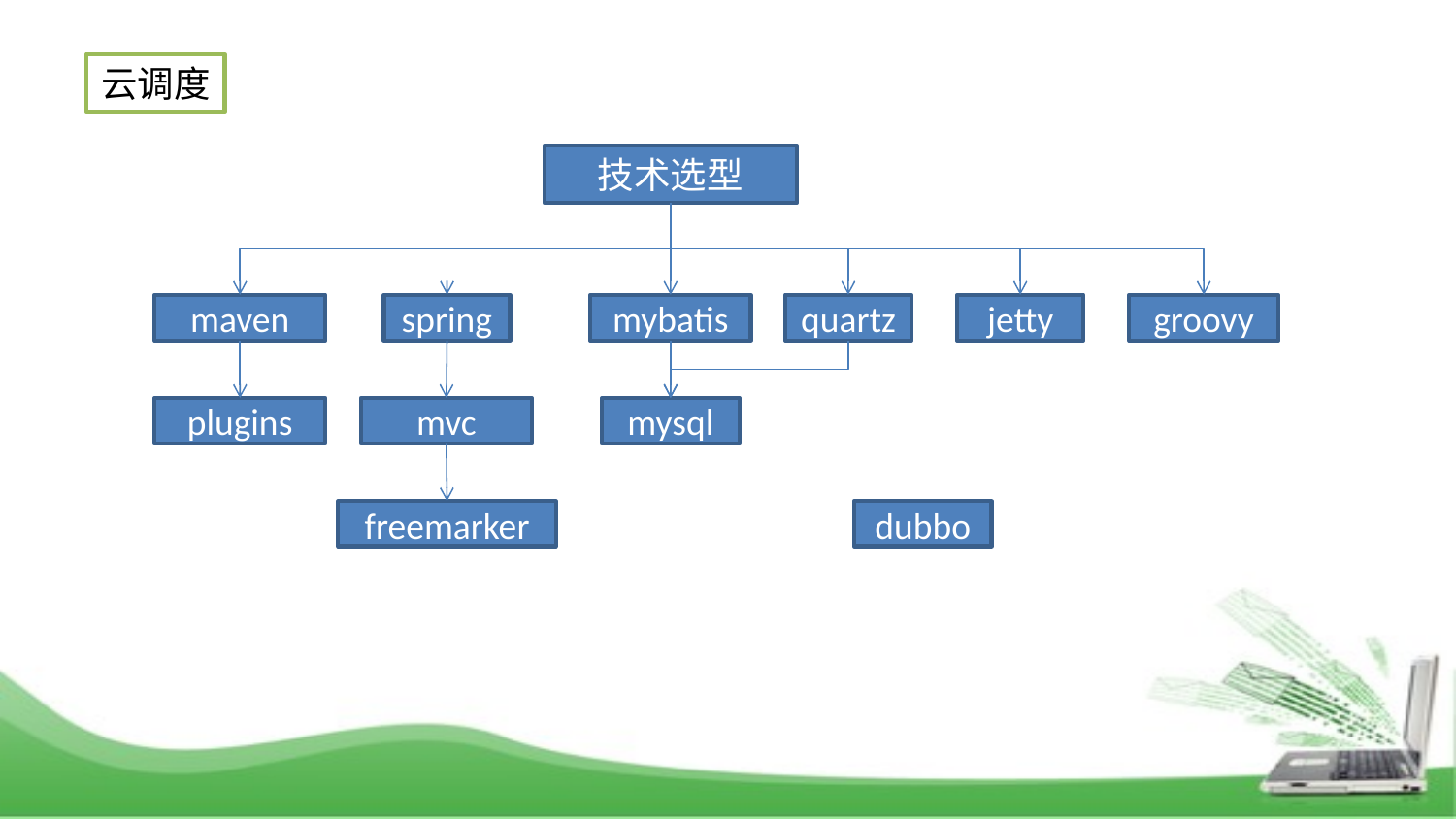

云调度
技术选型
maven
spring
mybatis
quartz
jetty
groovy
plugins
mvc
mysql
freemarker
dubbo